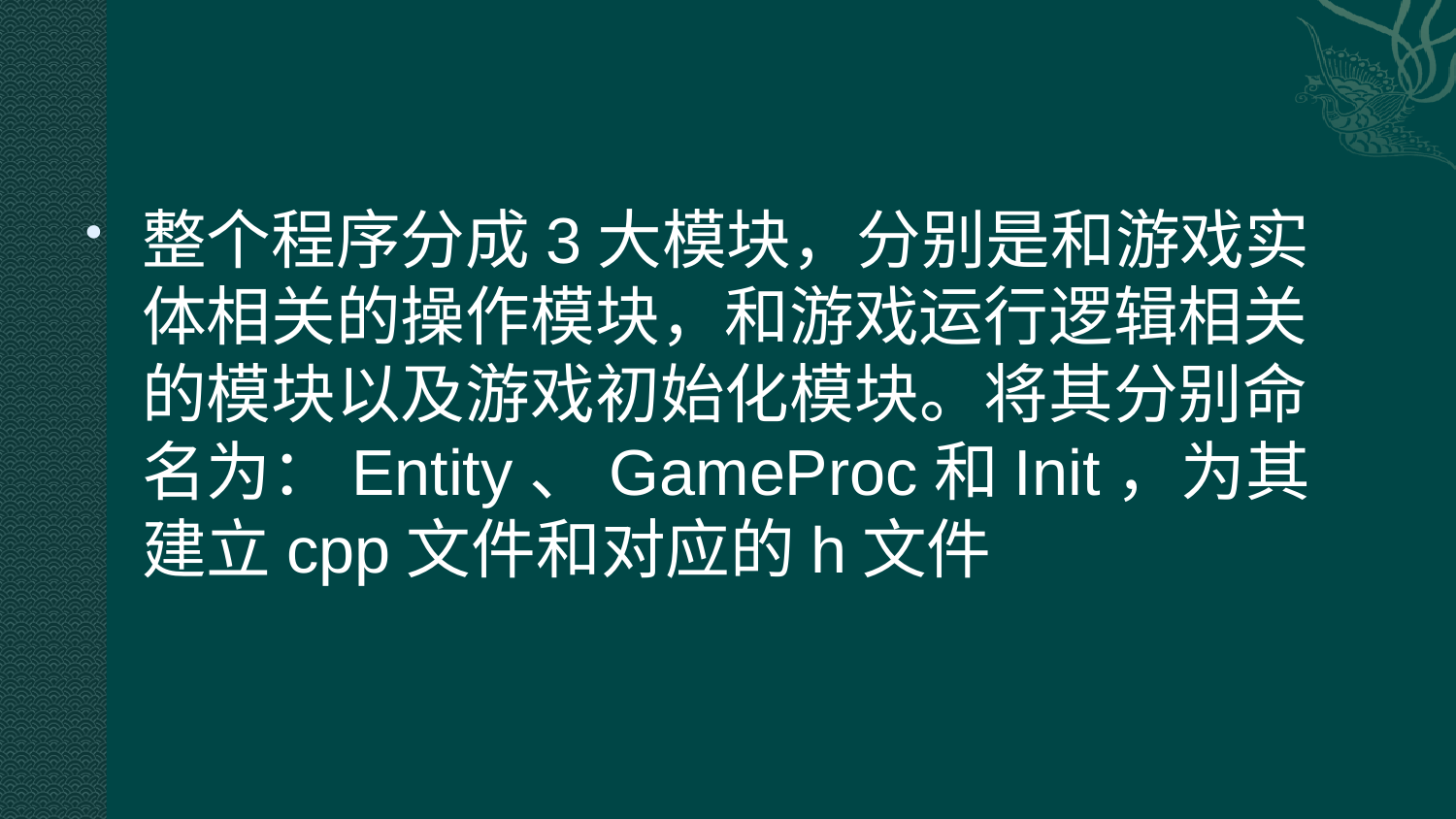

#
整个程序分成3大模块，分别是和游戏实体相关的操作模块，和游戏运行逻辑相关的模块以及游戏初始化模块。将其分别命名为：Entity、GameProc和Init，为其建立cpp文件和对应的h文件